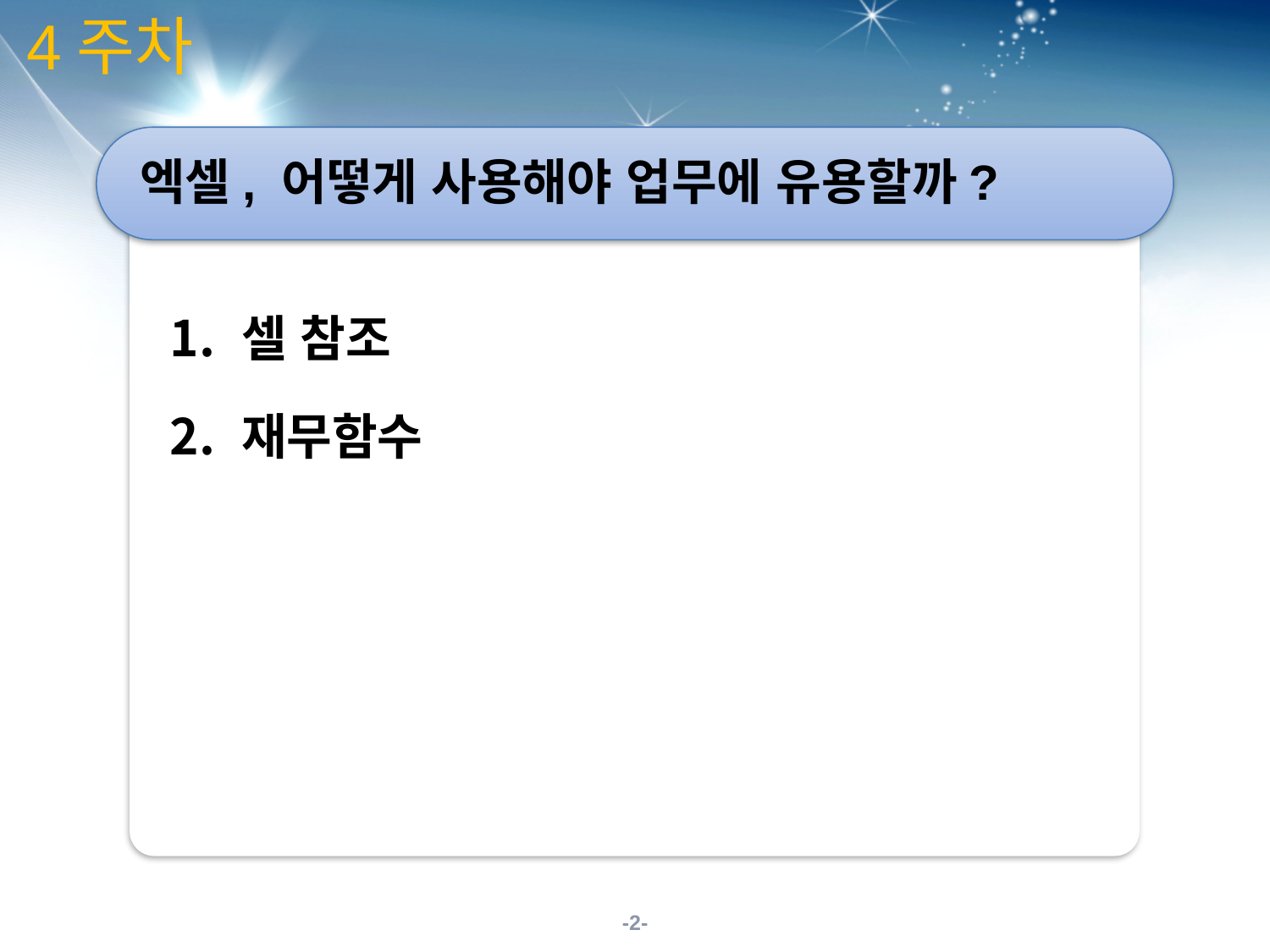

4주차
엑셀, 어떻게 사용해야 업무에 유용할까?
셀 참조
재무함수
-2-